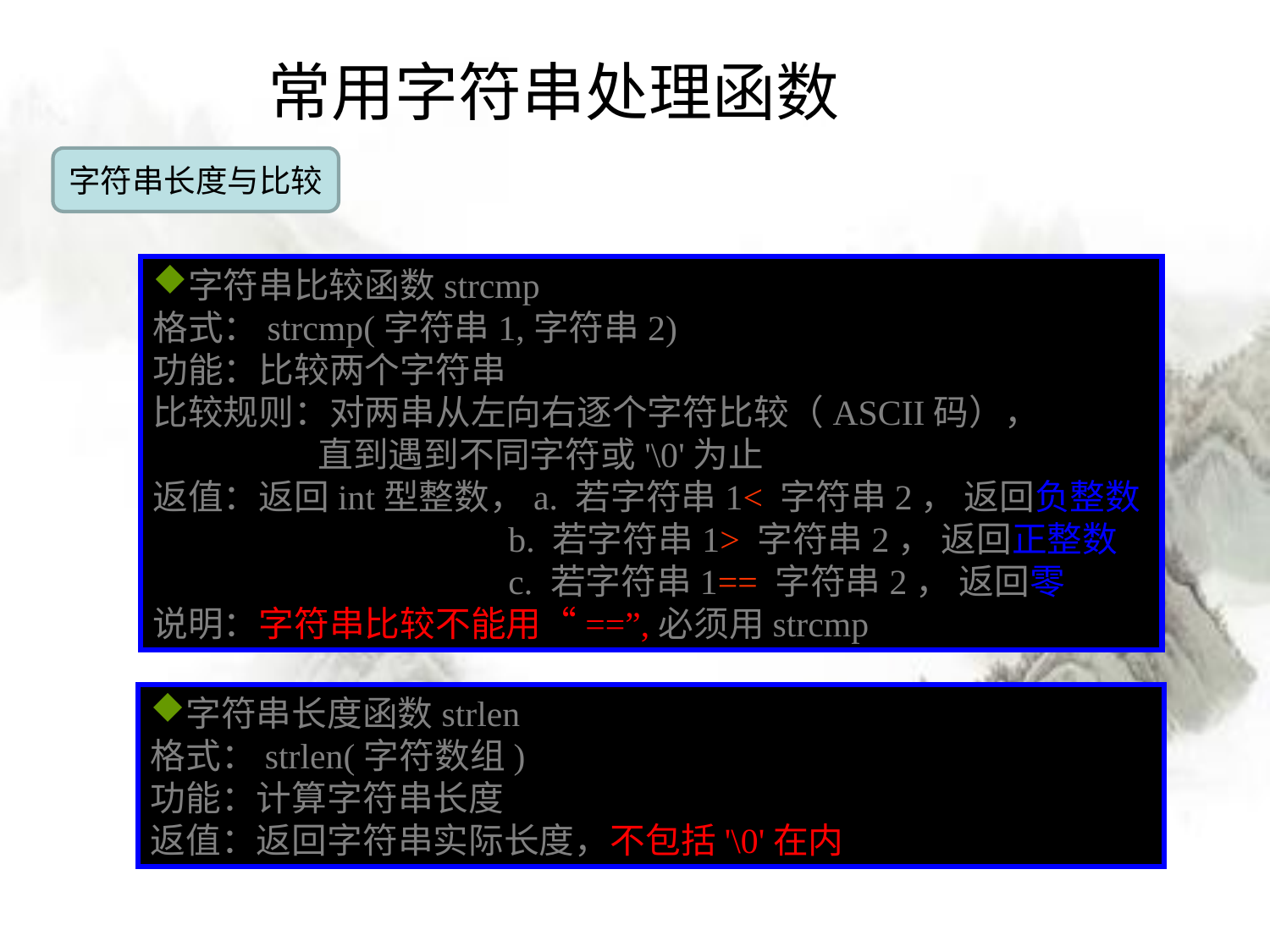

# 常用字符串处理函数
字符串长度与比较
字符串比较函数strcmp
格式：strcmp(字符串1,字符串2)
功能：比较两个字符串
比较规则：对两串从左向右逐个字符比较（ASCII码），
                    直到遇到不同字符或'\0'为止
返值：返回int型整数，a. 若字符串1< 字符串2， 返回负整数
                                        b. 若字符串1> 字符串2， 返回正整数
                                        c. 若字符串1== 字符串2， 返回零
说明：字符串比较不能用“==”,必须用strcmp
字符串长度函数strlen
格式：strlen(字符数组)
功能：计算字符串长度
返值：返回字符串实际长度，不包括'\0'在内